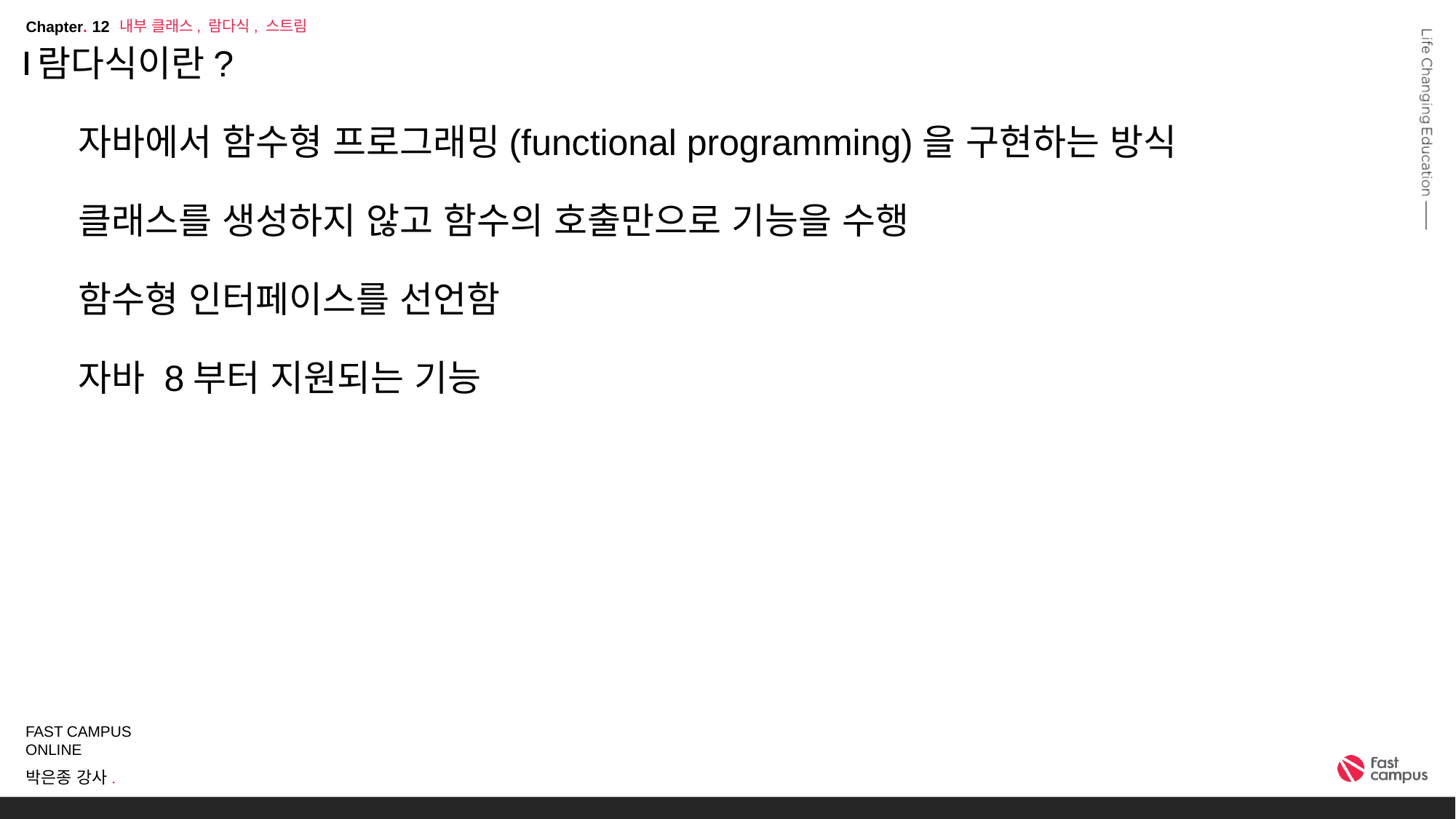

내부 클래스, 람다식, 스트림

12
# 람다식이란? 자바에서 함수형 프로그래밍(functional programming)을 구현하는 방식 클래스를 생성하지 않고 함수의 호출만으로 기능을 수행 함수형 인터페이스를 선언함 자바 8부터 지원되는 기능